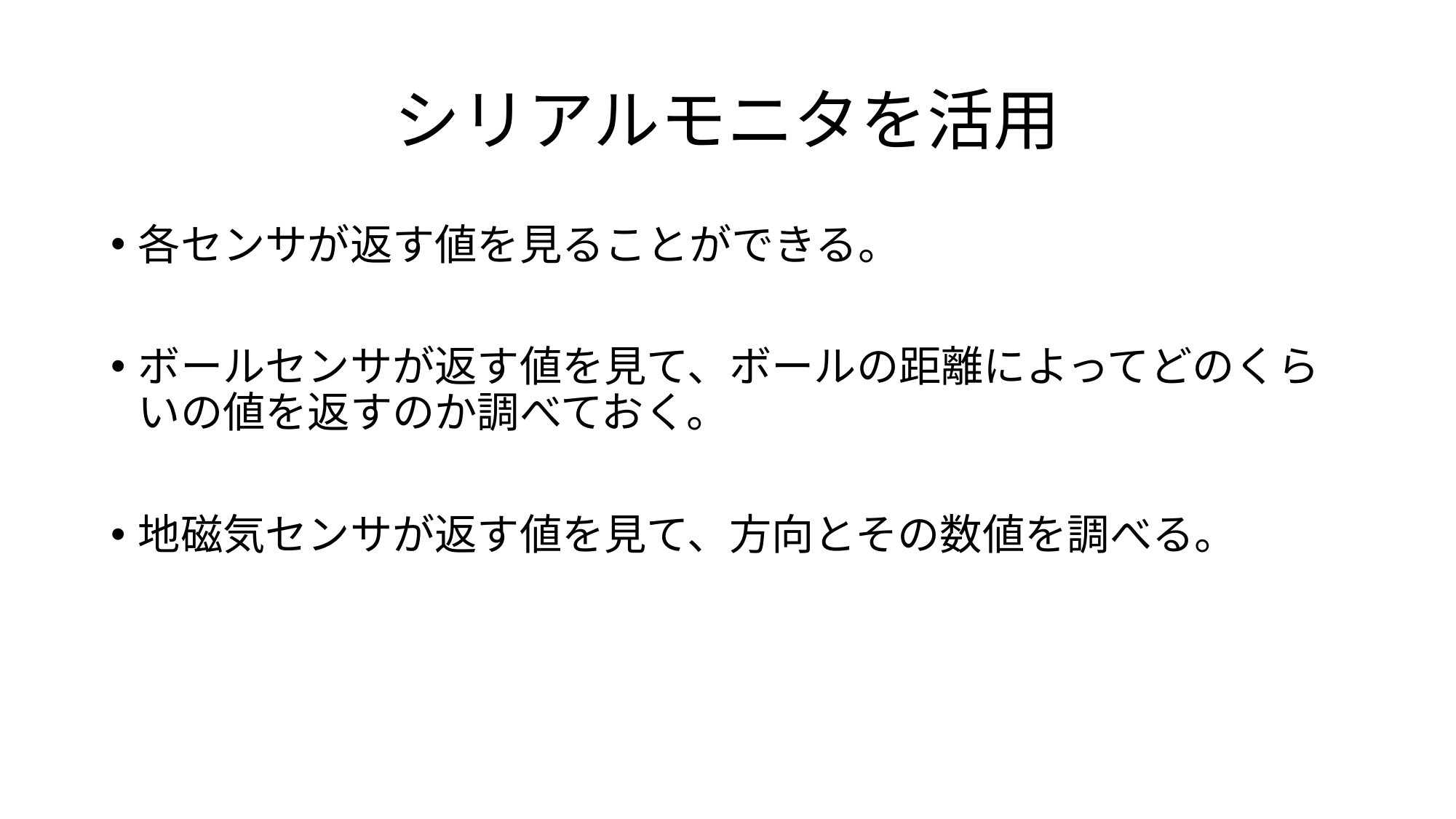

# シリアルモニタを活用
各センサが返す値を見ることができる。

ボールセンサが返す値を見て、ボールの距離によってどのくらいの値を返すのか調べておく。

地磁気センサが返す値を見て、方向とその数値を調べる。